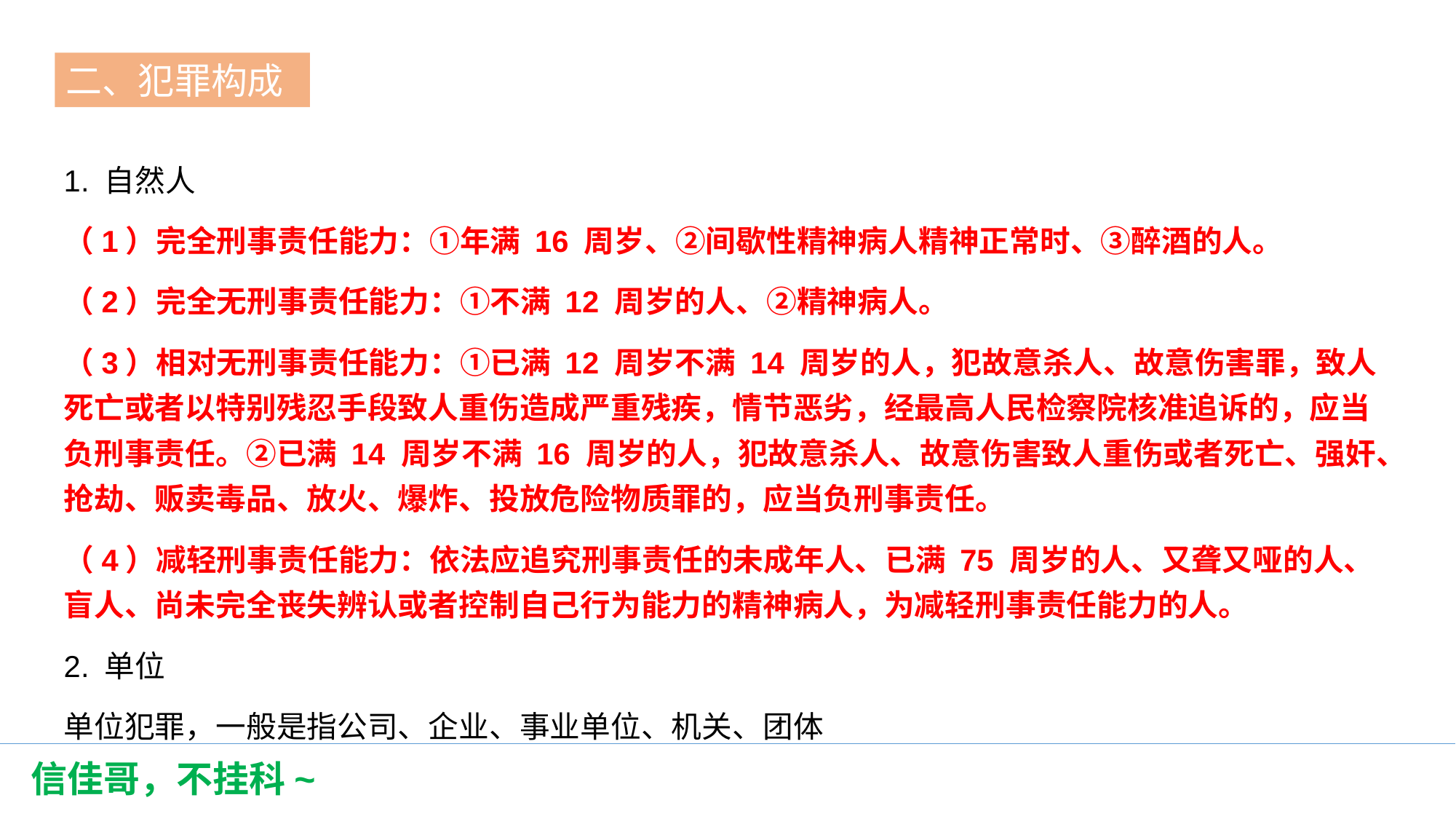

二、犯罪构成
第一节
1. 自然人
（1）完全刑事责任能力：①年满 16 周岁、②间歇性精神病人精神正常时、③醉酒的人。
（2）完全无刑事责任能力：①不满 12 周岁的人、②精神病人。
（3）相对无刑事责任能力：①已满 12 周岁不满 14 周岁的人，犯故意杀人、故意伤害罪，致人死亡或者以特别残忍手段致人重伤造成严重残疾，情节恶劣，经最高人民检察院核准追诉的，应当负刑事责任。②已满 14 周岁不满 16 周岁的人，犯故意杀人、故意伤害致人重伤或者死亡、强奸、抢劫、贩卖毒品、放火、爆炸、投放危险物质罪的，应当负刑事责任。
（4）减轻刑事责任能力：依法应追究刑事责任的未成年人、已满 75 周岁的人、又聋又哑的人、盲人、尚未完全丧失辨认或者控制自己行为能力的精神病人，为减轻刑事责任能力的人。
2. 单位
单位犯罪，一般是指公司、企业、事业单位、机关、团体